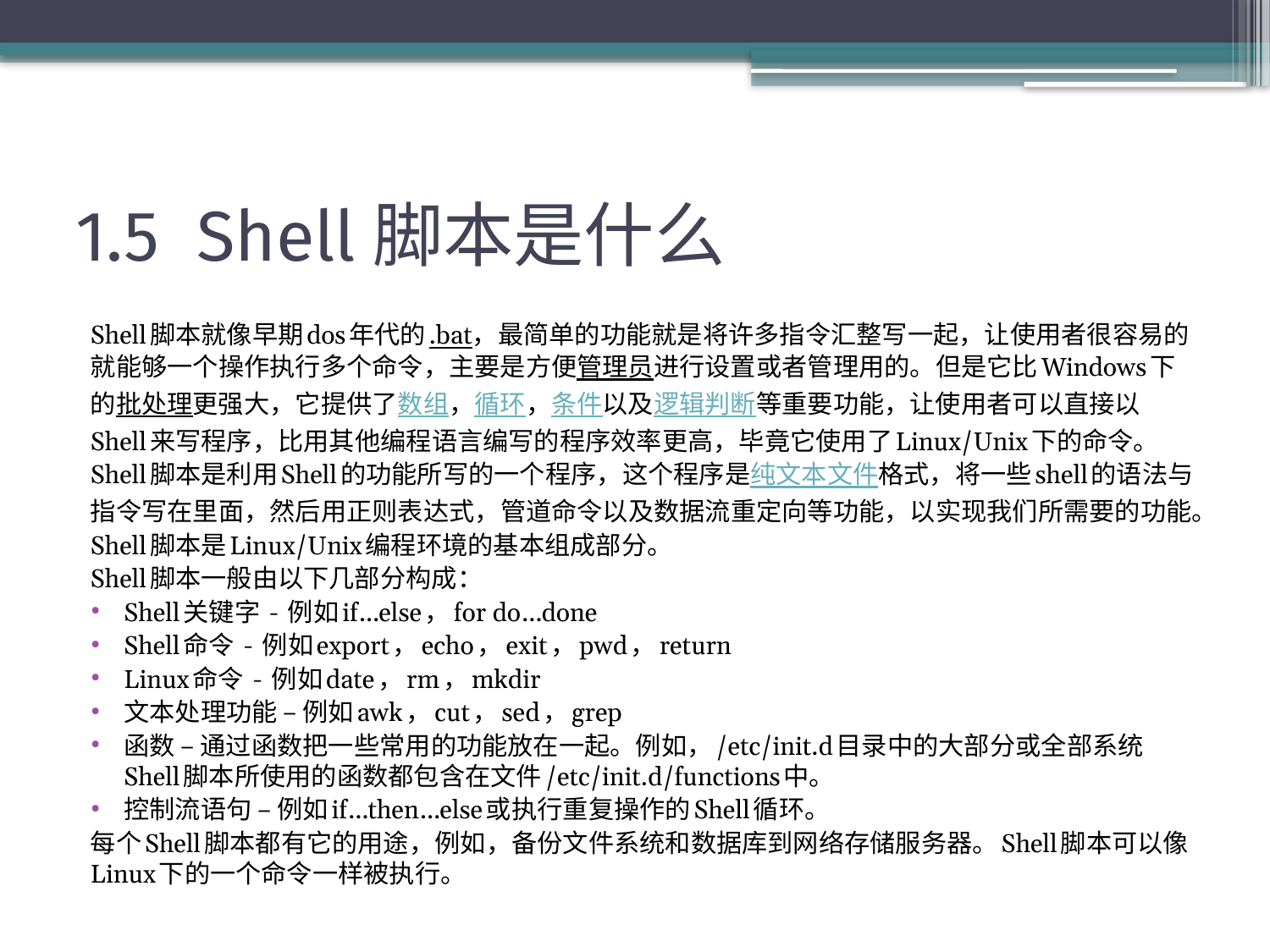

# 1.5  Shell脚本是什么
Shell脚本就像早期dos年代的.bat，最简单的功能就是将许多指令汇整写一起，让使用者很容易的就能够一个操作执行多个命令，主要是方便管理员进行设置或者管理用的。但是它比Windows下的批处理更强大，它提供了数组，循环，条件以及逻辑判断等重要功能，让使用者可以直接以Shell来写程序，比用其他编程语言编写的程序效率更高，毕竟它使用了Linux/Unix下的命令。
Shell脚本是利用Shell的功能所写的一个程序，这个程序是纯文本文件格式，将一些shell的语法与指令写在里面，然后用正则表达式，管道命令以及数据流重定向等功能，以实现我们所需要的功能。
Shell脚本是Linux/Unix编程环境的基本组成部分。
Shell脚本一般由以下几部分构成：
Shell关键字 - 例如if…else，for do…done
Shell命令 - 例如export，echo，exit，pwd，return
Linux命令 - 例如date，rm，mkdir
文本处理功能 – 例如awk，cut，sed，grep
函数 – 通过函数把一些常用的功能放在一起。例如，/etc/init.d目录中的大部分或全部系统Shell脚本所使用的函数都包含在文件/etc/init.d/functions中。
控制流语句 – 例如if…then…else或执行重复操作的Shell循环。
每个Shell脚本都有它的用途，例如，备份文件系统和数据库到网络存储服务器。Shell脚本可以像Linux下的一个命令一样被执行。